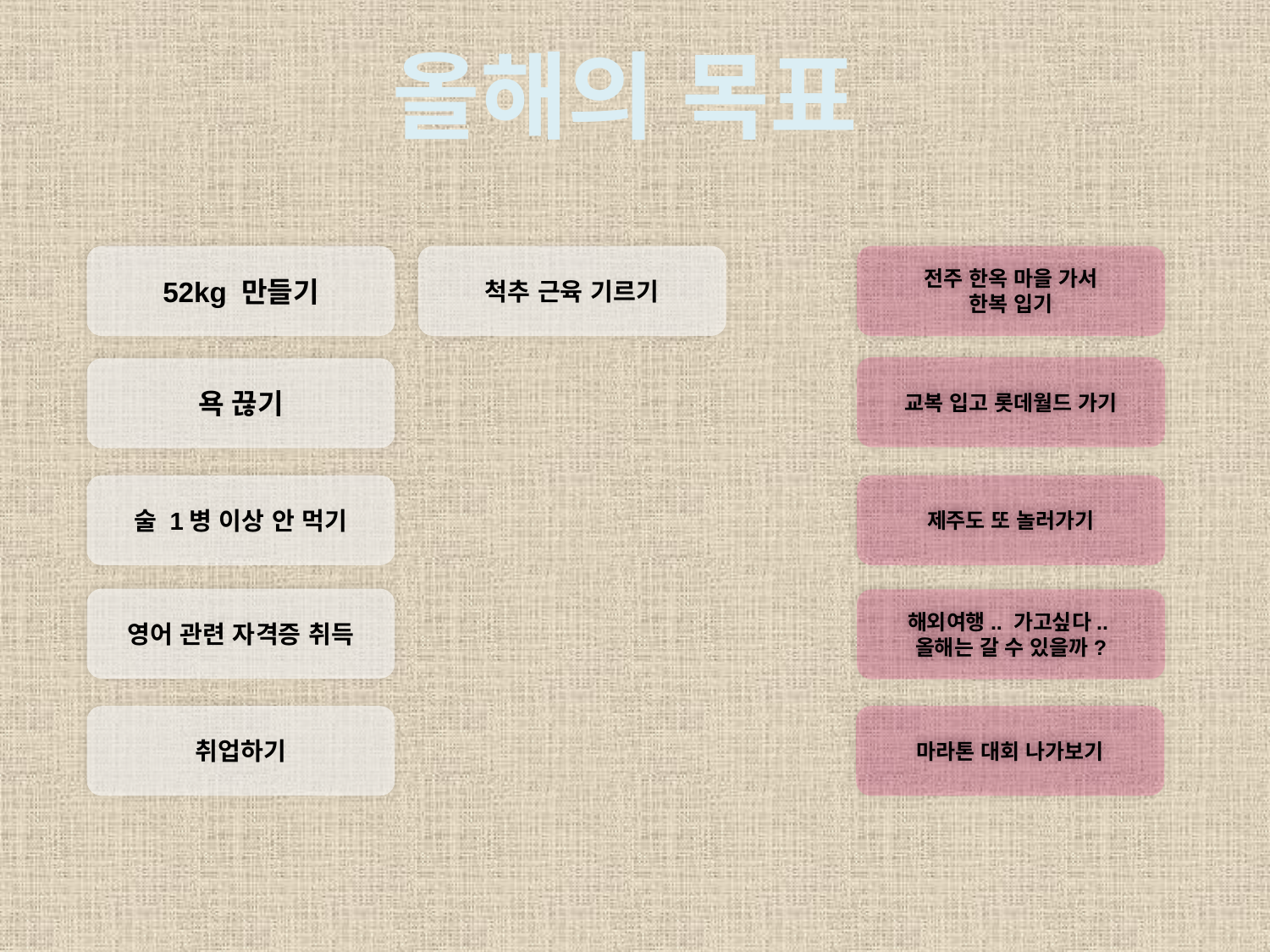

올해의 목표
52kg 만들기
척추 근육 기르기
전주 한옥 마을 가서
한복 입기
교복 입고 롯데월드 가기
욕 끊기
술 1병 이상 안 먹기
제주도 또 놀러가기
영어 관련 자격증 취득
해외여행.. 가고싶다..
올해는 갈 수 있을까?
취업하기
마라톤 대회 나가보기